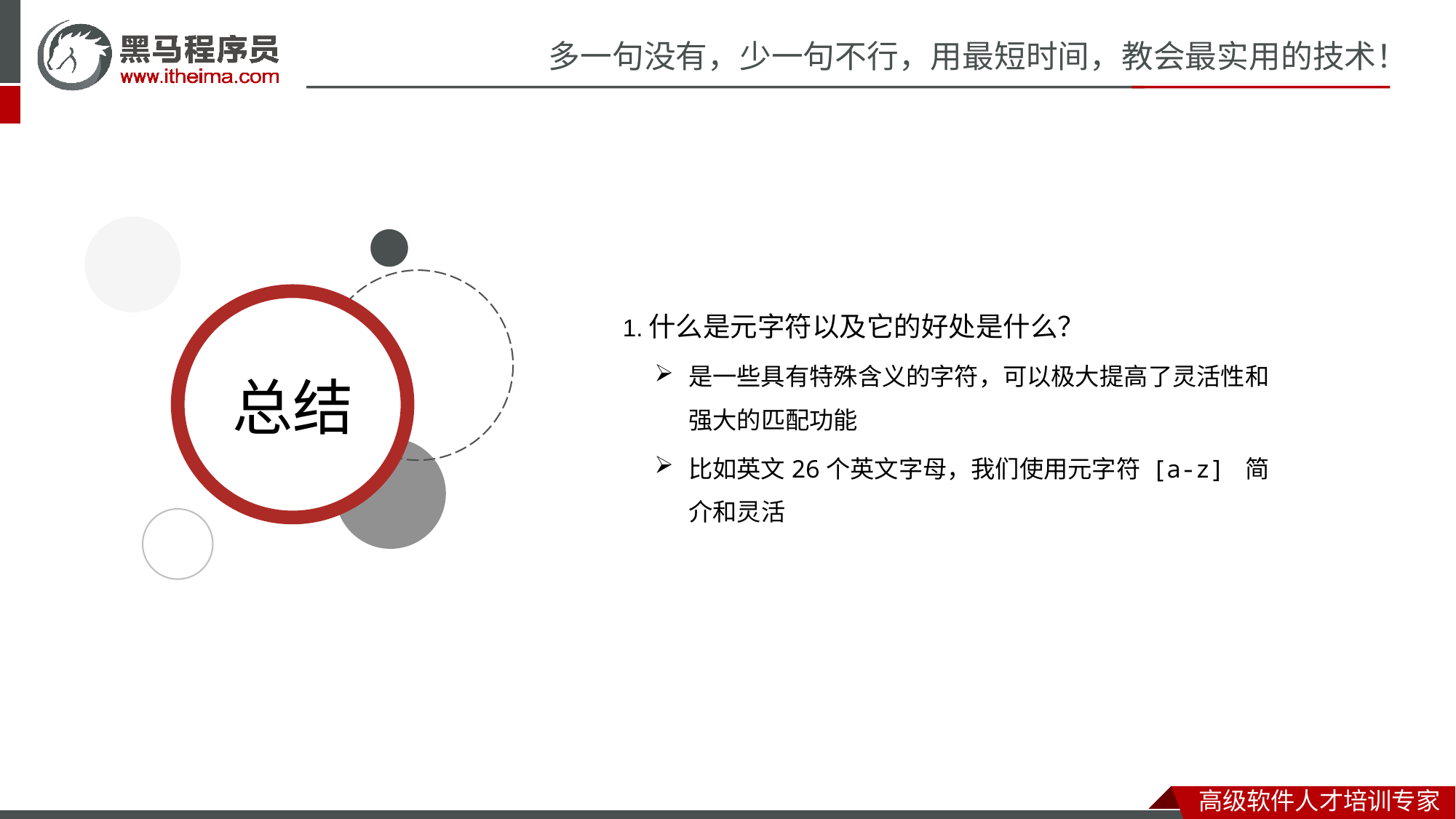

1.什么是元字符以及它的好处是什么？
是一些具有特殊含义的字符，可以极大提高了灵活性和强大的匹配功能
比如英文26个英文字母，我们使用元字符 [a-z] 简介和灵活